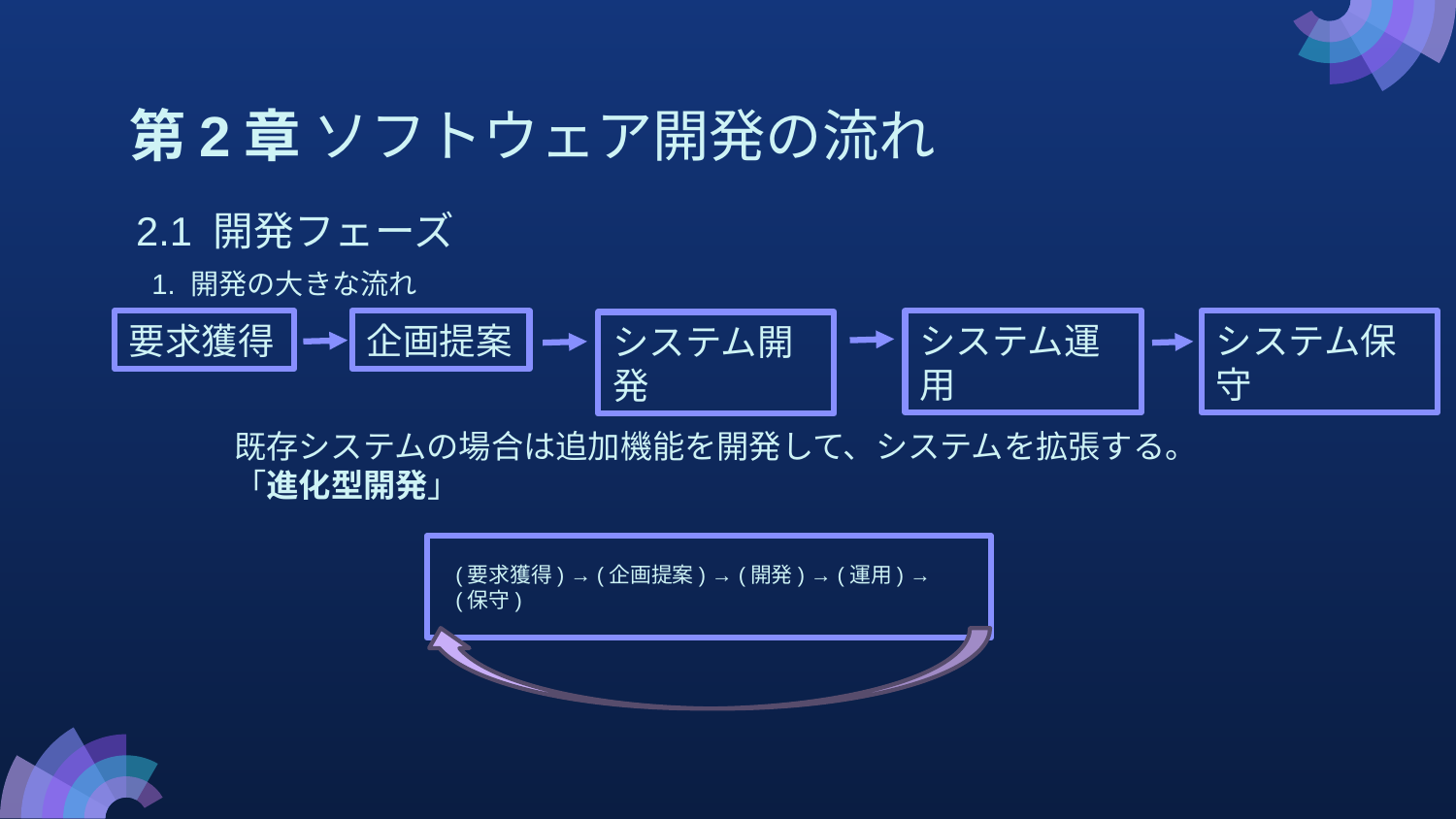

# 第2章 ソフトウェア開発の流れ
2.1 開発フェーズ
  1. 開発の大きな流れ
要求獲得
企画提案
システム運用
システム保守
システム開発
既存システムの場合は追加機能を開発して、システムを拡張する。「進化型開発」
(要求獲得) → (企画提案) → (開発) → (運用) → (保守)